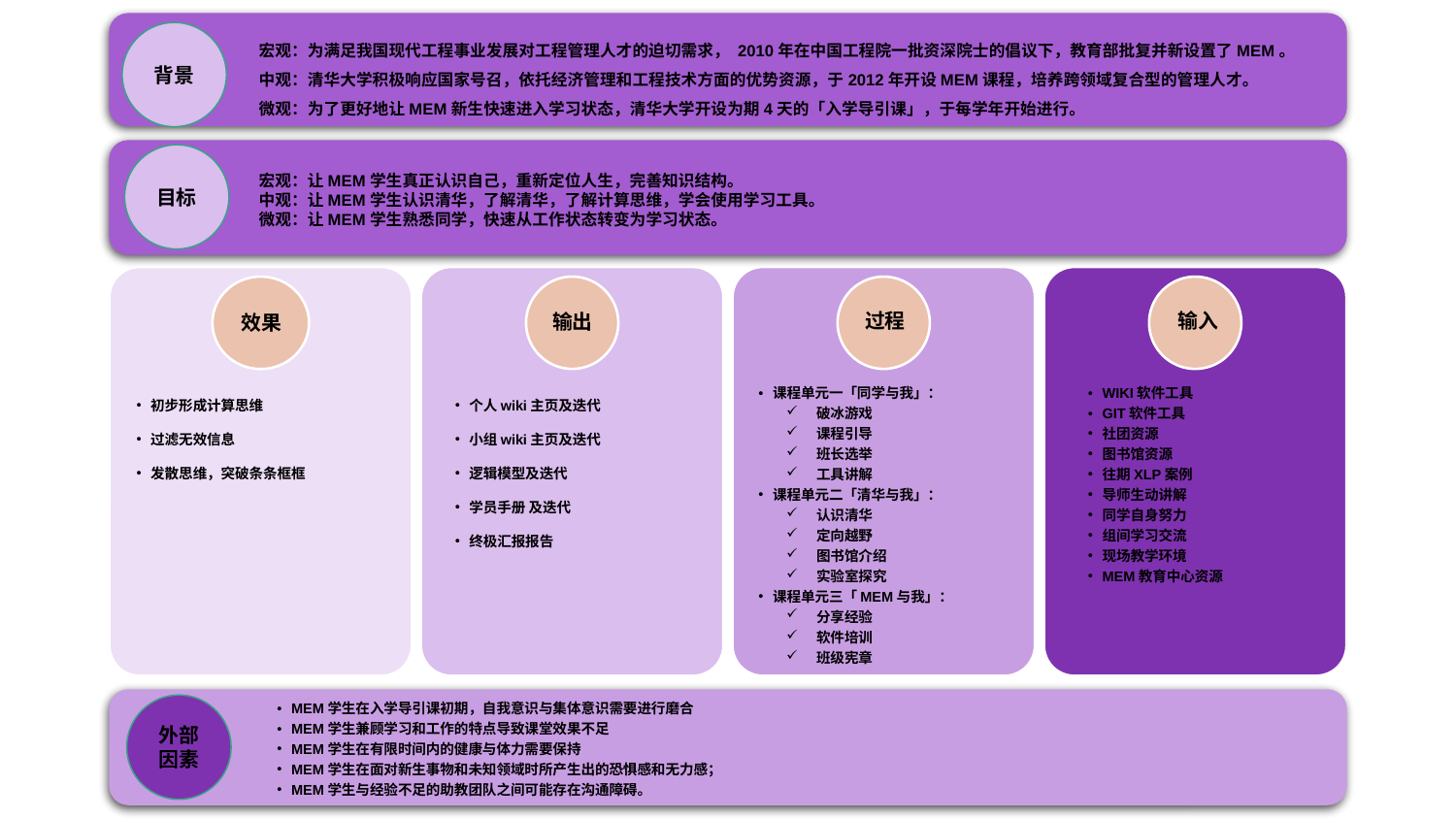

背景
宏观：为满足我国现代工程事业发展对工程管理人才的迫切需求， 2010年在中国工程院一批资深院士的倡议下，教育部批复并新设置了MEM。
中观：清华大学积极响应国家号召，依托经济管理和工程技术方面的优势资源，于2012年开设MEM课程，培养跨领域复合型的管理人才。
微观：为了更好地让MEM新生快速进入学习状态，清华大学开设为期4天的「入学导引课」，于每学年开始进行。

目标
宏观：让MEM学生真正认识自己，重新定位人生，完善知识结构。
中观：让MEM学生认识清华，了解清华，了解计算思维，学会使用学习工具。
微观：让MEM学生熟悉同学，快速从工作状态转变为学习状态。

过程
输入
输出
效果
初步形成计算思维
过滤无效信息
发散思维，突破条条框框
个人wiki主页及迭代
小组wiki主页及迭代
逻辑模型及迭代
学员手册 及迭代
终极汇报报告
课程单元一「同学与我」：
破冰游戏
课程引导
班长选举
工具讲解
课程单元二「清华与我」：
认识清华
定向越野
图书馆介绍
实验室探究
课程单元三「MEM与我」：
分享经验
软件培训
班级宪章
WIKI软件工具
GIT软件工具
社团资源
图书馆资源
往期XLP案例
导师生动讲解
同学自身努力
组间学习交流
现场教学环境
MEM教育中心资源

MEM学生在入学导引课初期，自我意识与集体意识需要进行磨合
MEM学生兼顾学习和工作的特点导致课堂效果不足
MEM学生在有限时间内的健康与体力需要保持
MEM学生在面对新生事物和未知领域时所产生出的恐惧感和无力感；
MEM学生与经验不足的助教团队之间可能存在沟通障碍。
外部因素